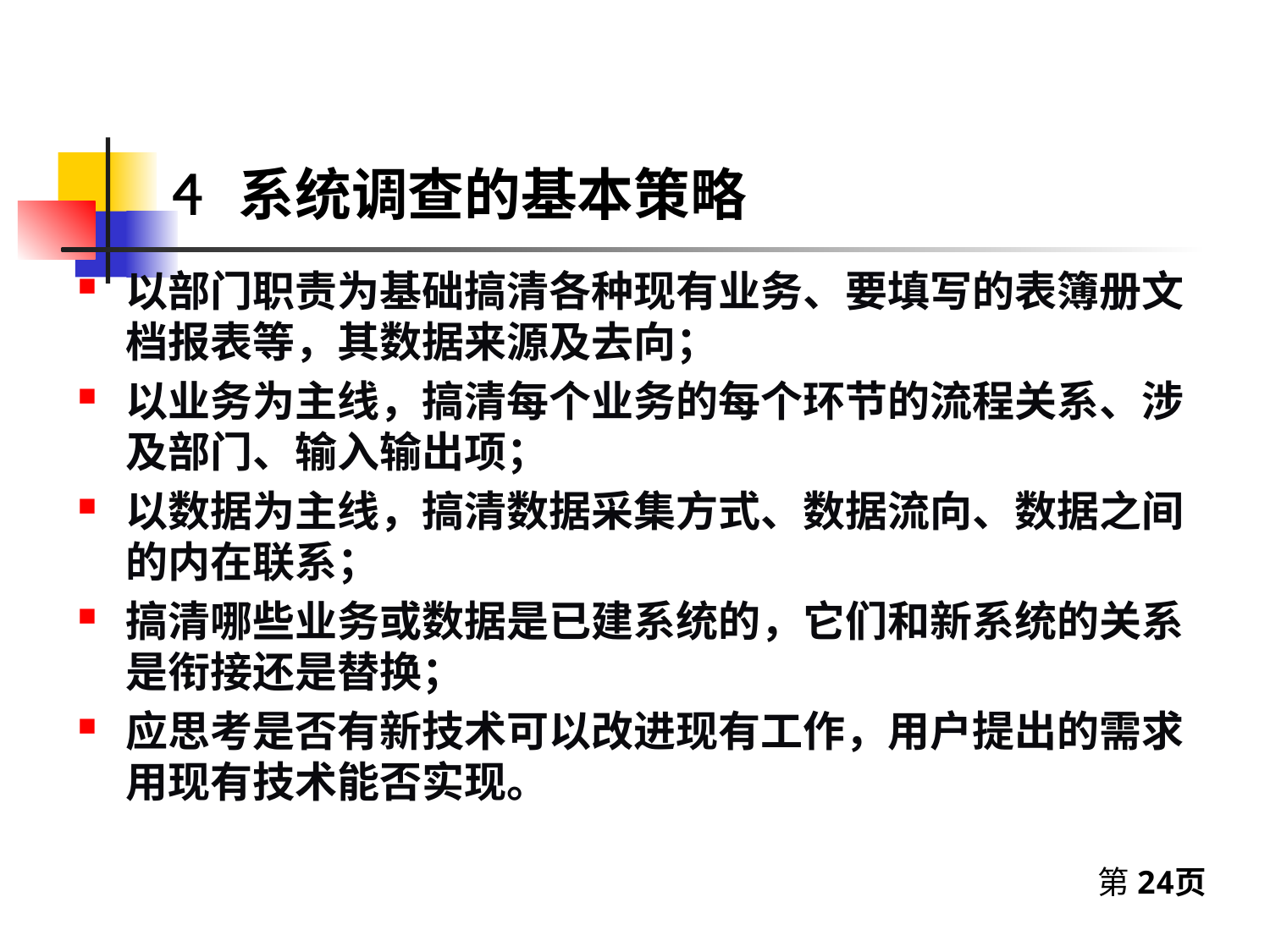

# 4 系统调查的基本策略
以部门职责为基础搞清各种现有业务、要填写的表簿册文档报表等，其数据来源及去向；
以业务为主线，搞清每个业务的每个环节的流程关系、涉及部门、输入输出项；
以数据为主线，搞清数据采集方式、数据流向、数据之间的内在联系；
搞清哪些业务或数据是已建系统的，它们和新系统的关系是衔接还是替换；
应思考是否有新技术可以改进现有工作，用户提出的需求用现有技术能否实现。